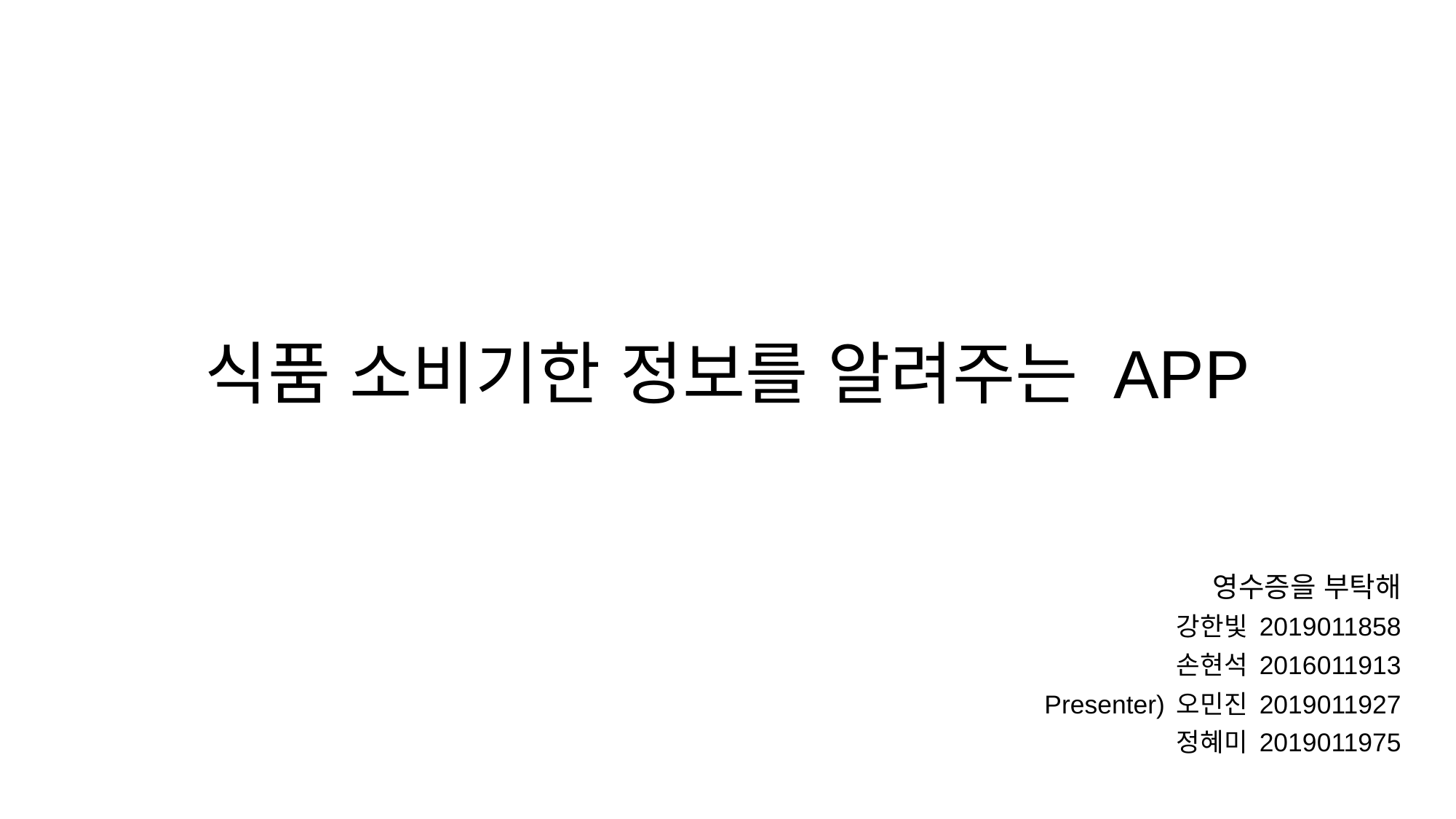

# 식품 소비기한 정보를 알려주는 APP
영수증을 부탁해
강한빛 2019011858
손현석 2016011913
Presenter) 오민진 2019011927
정혜미 2019011975